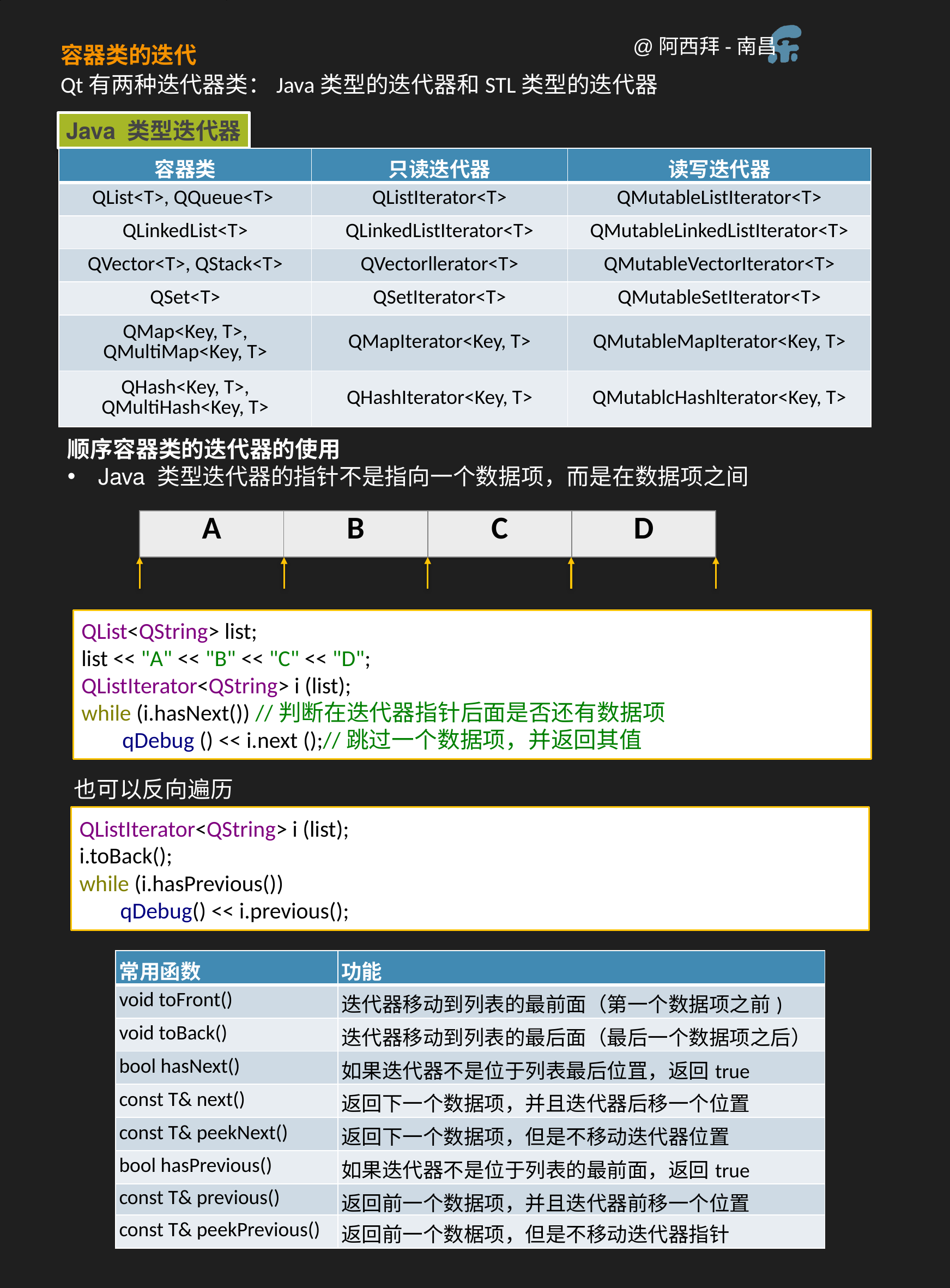

容器类的迭代
Qt有两种迭代器类：Java类型的迭代器和STL类型的迭代器
Java 类型迭代器
| 容器类 | 只读迭代器 | 读写迭代器 |
| --- | --- | --- |
| QList<T>, QQueue<T> | QListIterator<T> | QMutableListIterator<T> |
| QLinkedList<T> | QLinkedListIterator<T> | QMutableLinkedListIterator<T> |
| QVector<T>, QStack<T> | QVectorllerator<T> | QMutableVectorIterator<T> |
| QSet<T> | QSetIterator<T> | QMutableSetIterator<T> |
| QMap<Key, T>, QMultiMap<Key, T> | QMapIterator<Key, T> | QMutableMapIterator<Key, T> |
| QHash<Key, T>, QMultiHash<Key, T> | QHashIterator<Key, T> | QMutablcHashlterator<Key, T> |
顺序容器类的迭代器的使用
Java 类型迭代器的指针不是指向一个数据项，而是在数据项之间
| A | B | C | D |
| --- | --- | --- | --- |
QList<QString> list;
list << "A" << "B" << "C" << "D";
QListIterator<QString> i (list);
while (i.hasNext()) //判断在迭代器指针后面是否还有数据项
qDebug () << i.next ();//跳过一个数据项，并返回其值
也可以反向遍历
QListIterator<QString> i (list);
i.toBack();
while (i.hasPrevious())
qDebug() << i.previous();
| 常用函数 | 功能 |
| --- | --- |
| void toFront() | 迭代器移动到列表的最前面（第一个数据项之前) |
| void toBack() | 迭代器移动到列表的最后面（最后一个数据项之后） |
| bool hasNext() | 如果迭代器不是位于列表最后位罝，返回true |
| const T& next() | 返回下一个数据项，并且迭代器后移一个位置 |
| const T& peekNext() | 返回下一个数据项，但是不移动迭代器位置 |
| bool hasPrevious() | 如果迭代器不是位于列表的最前面，返回true |
| const T& previous() | 返回前一个数据项，并且迭代器前移一个位置 |
| const T& peekPrevious() | 返回前一个数椐项，但是不移动迭代器指针 |